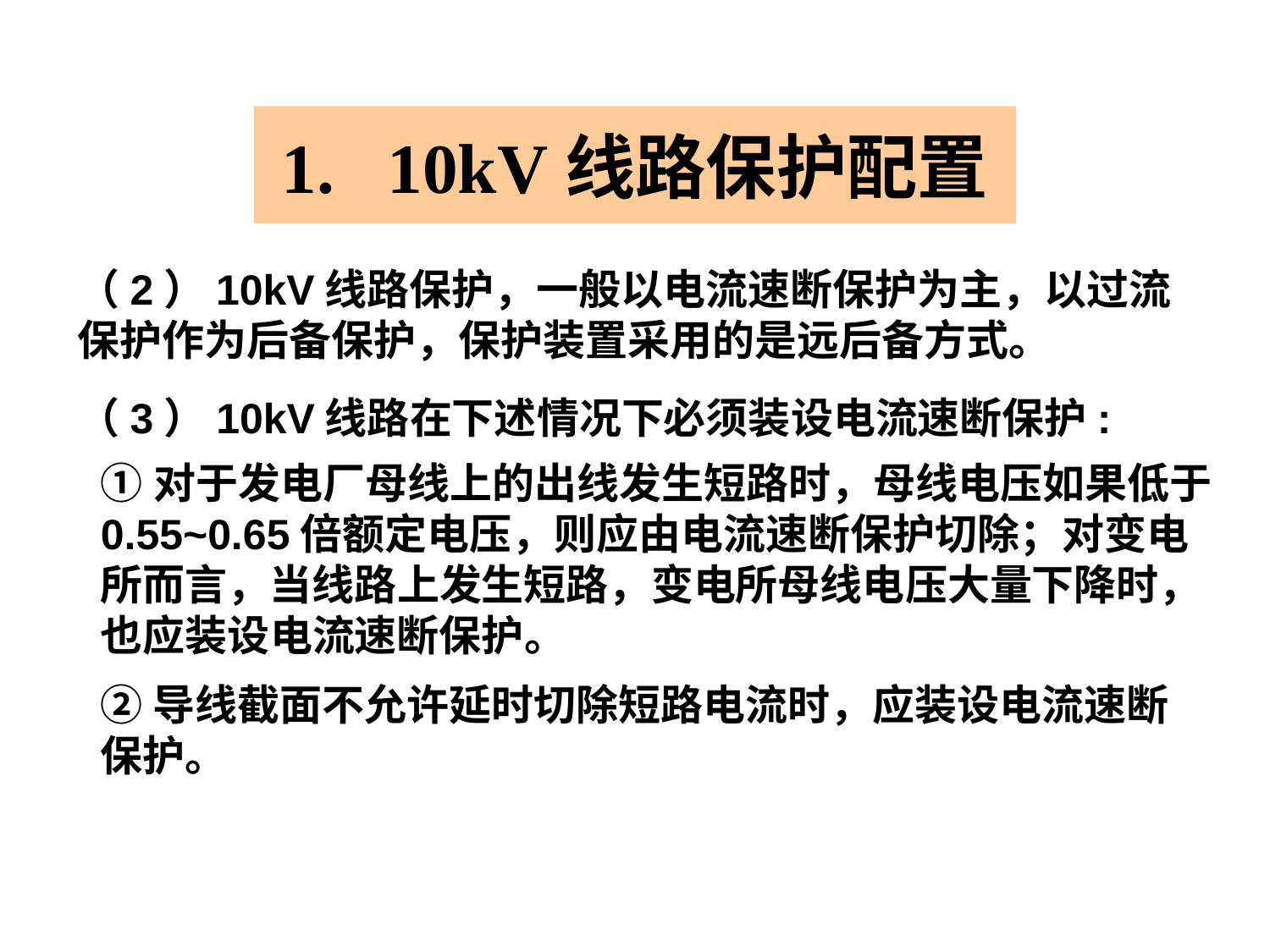

# 1.   10kV线路保护配置
（2）10kV线路保护，一般以电流速断保护为主，以过流保护作为后备保护，保护装置采用的是远后备方式。
（3）10kV线路在下述情况下必须装设电流速断保护:
①对于发电厂母线上的出线发生短路时，母线电压如果低于
0.55~0.65倍额定电压，则应由电流速断保护切除；对变电
所而言，当线路上发生短路，变电所母线电压大量下降时，
也应装设电流速断保护。
②导线截面不允许延时切除短路电流时，应装设电流速断
保护。